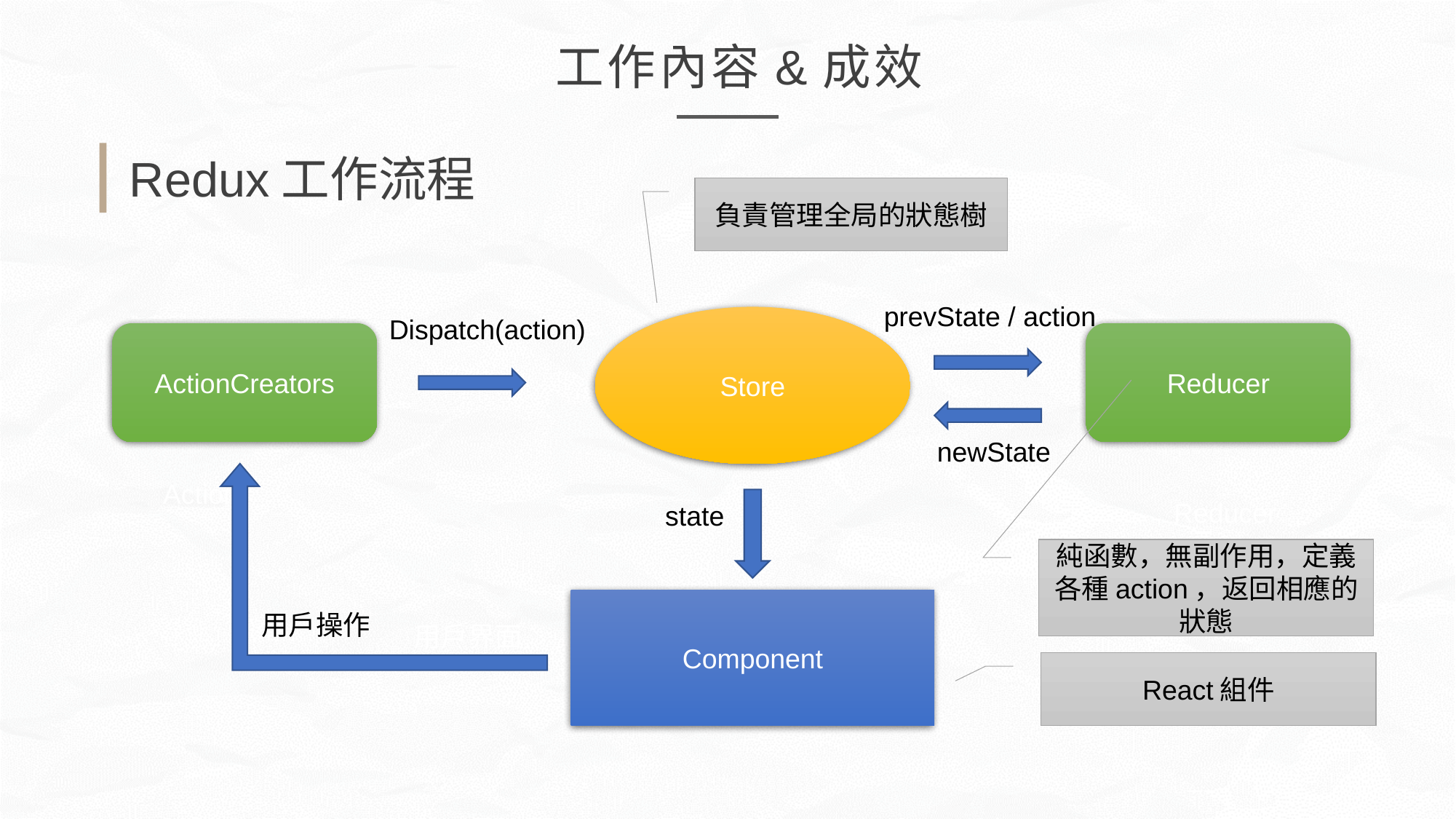

工作內容&成效

Redux工作流程
負責管理全局的狀態樹
prevState / action
Dispatch(action)
Store
Reducer
ActionCreators

newState

Action

	Reducer
state
純函數，無副作用，定義各種action，返回相應的狀態
Component
用戶操作
用戶界面
React組件